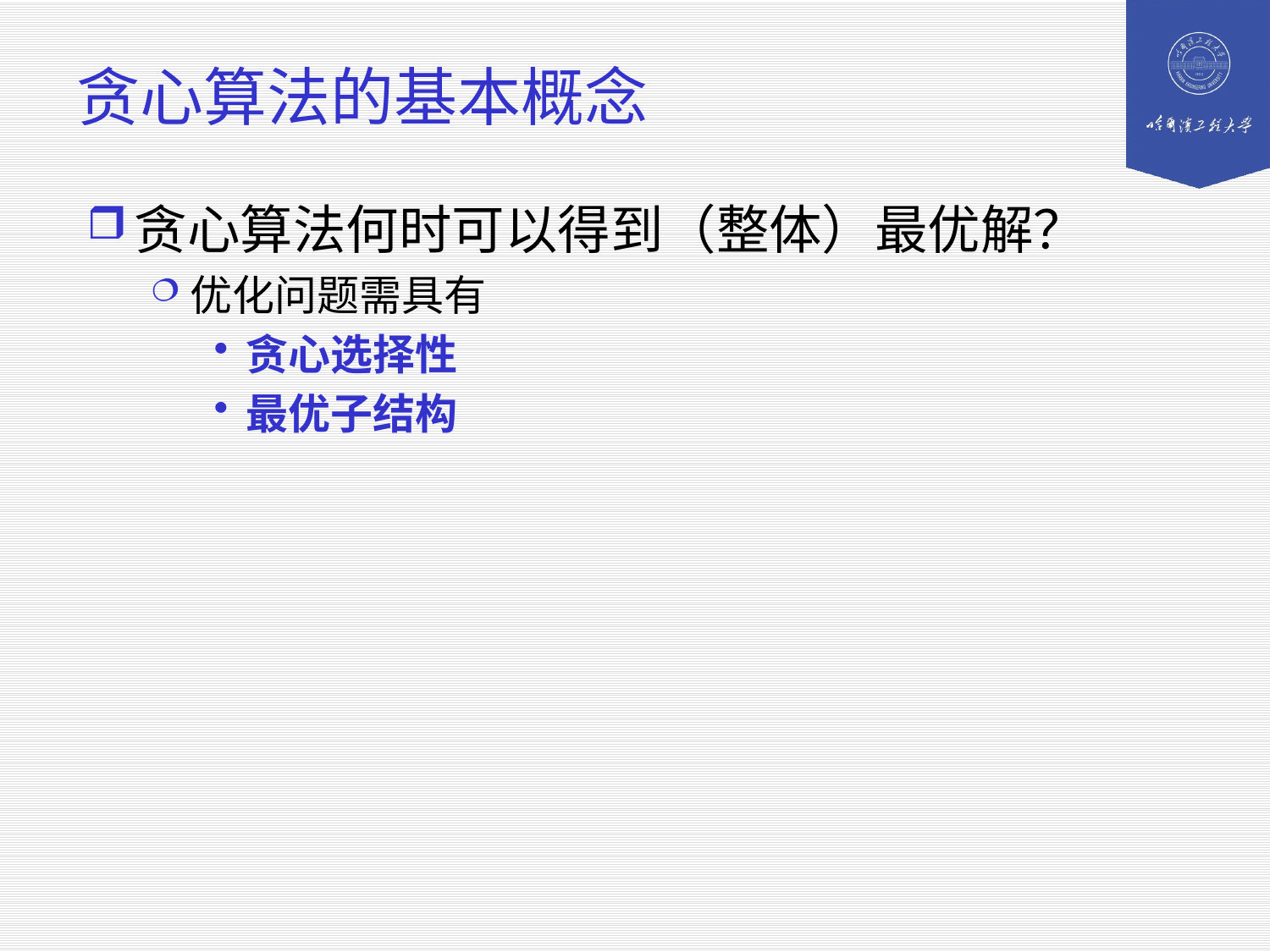

# 贪心算法的基本概念
贪心算法何时可以得到（整体）最优解？
优化问题需具有
贪心选择性
最优子结构